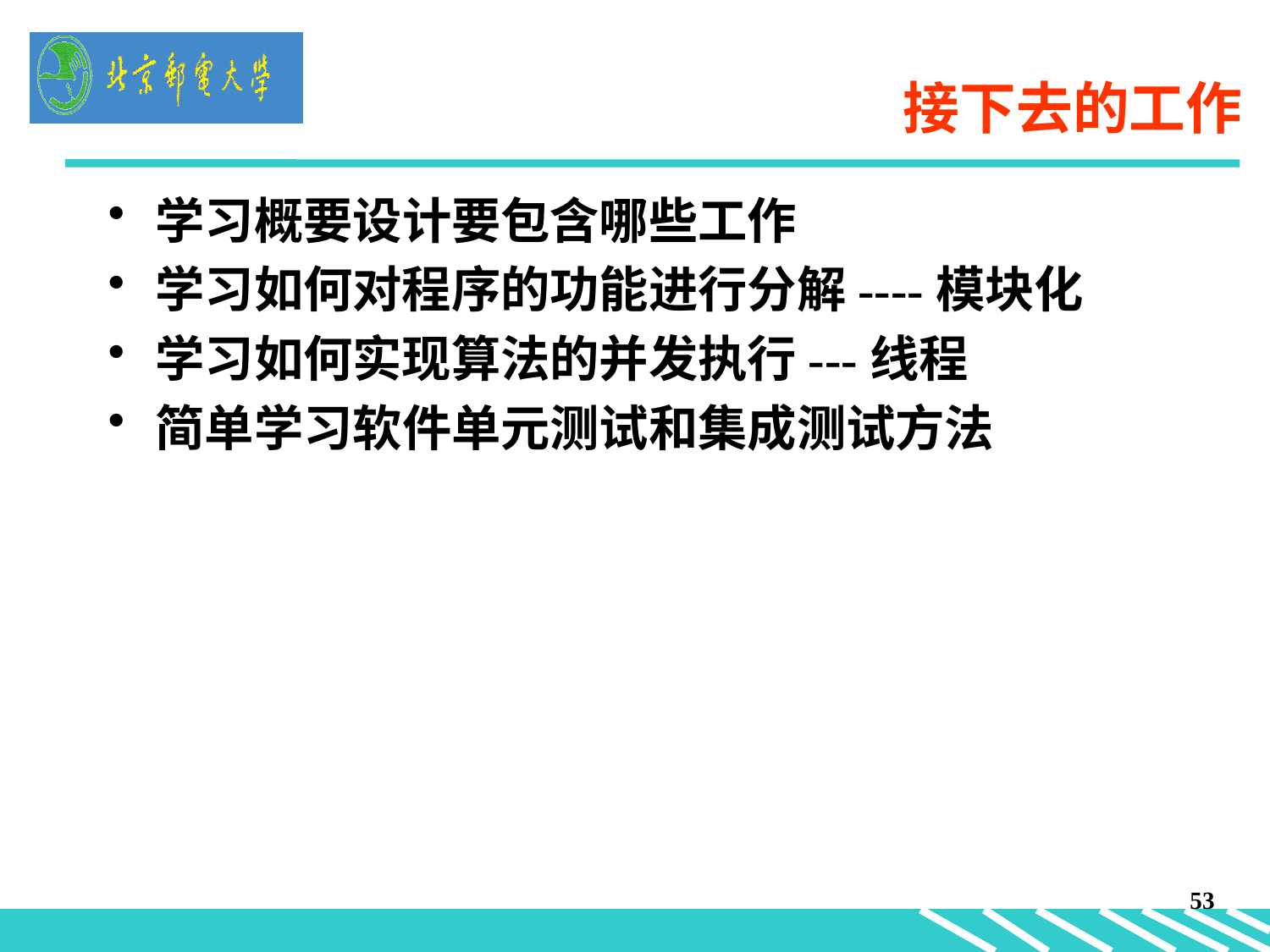

# 接下去的工作
学习概要设计要包含哪些工作
学习如何对程序的功能进行分解----模块化
学习如何实现算法的并发执行---线程
简单学习软件单元测试和集成测试方法
53